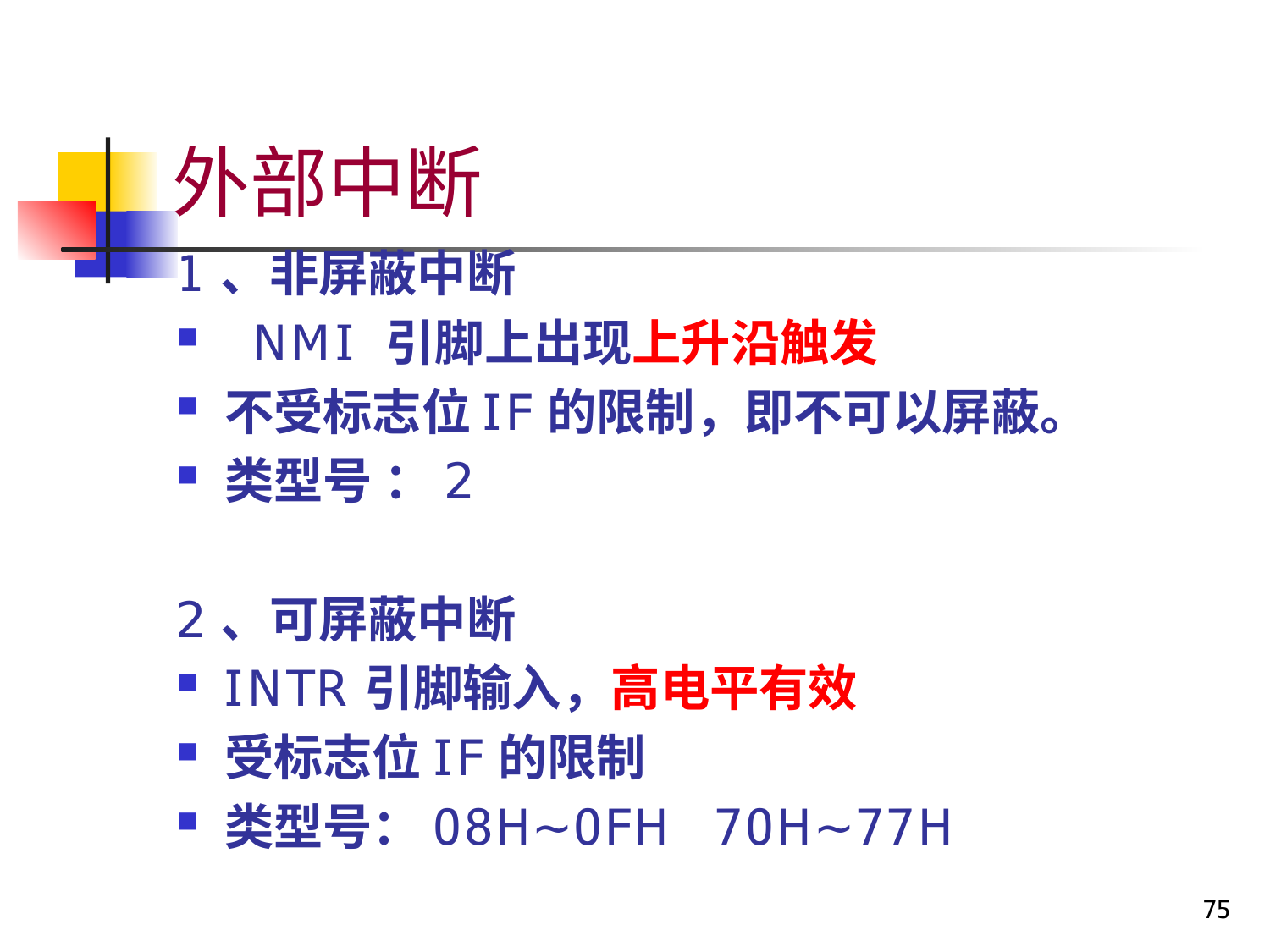

# 外部中断
1、非屏蔽中断
  NMI 引脚上出现上升沿触发
不受标志位IF的限制，即不可以屏蔽。
类型号 ：2

2、可屏蔽中断
INTR引脚输入，高电平有效
受标志位IF的限制
类型号：08H~0FH   70H~77H

75